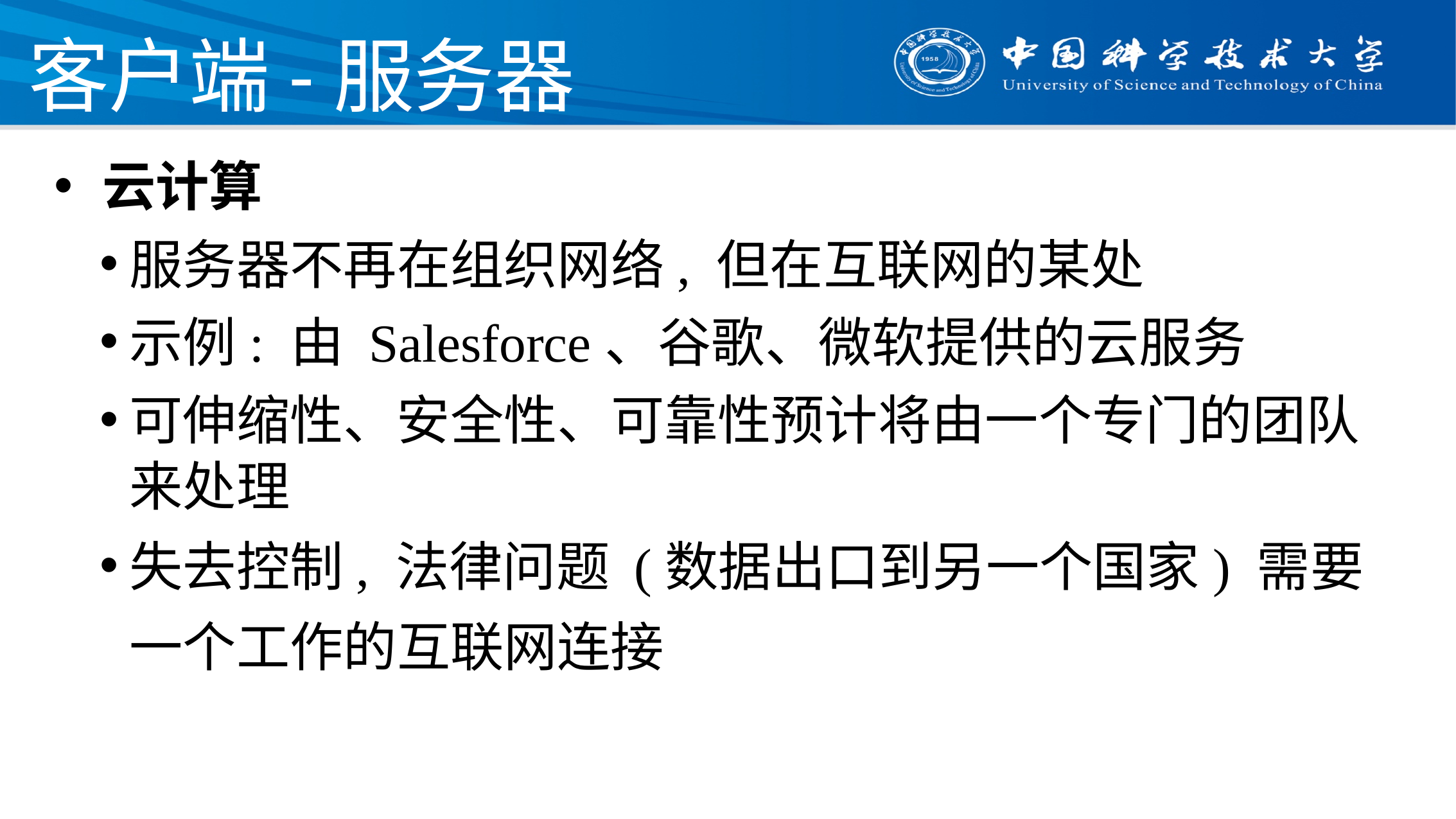

# 客户端-服务器
云计算
服务器不再在组织网络, 但在互联网的某处
示例: 由 Salesforce、谷歌、微软提供的云服务
可伸缩性、安全性、可靠性预计将由一个专门的团队来处理
失去控制, 法律问题 (数据出口到另一个国家) 需要一个工作的互联网连接